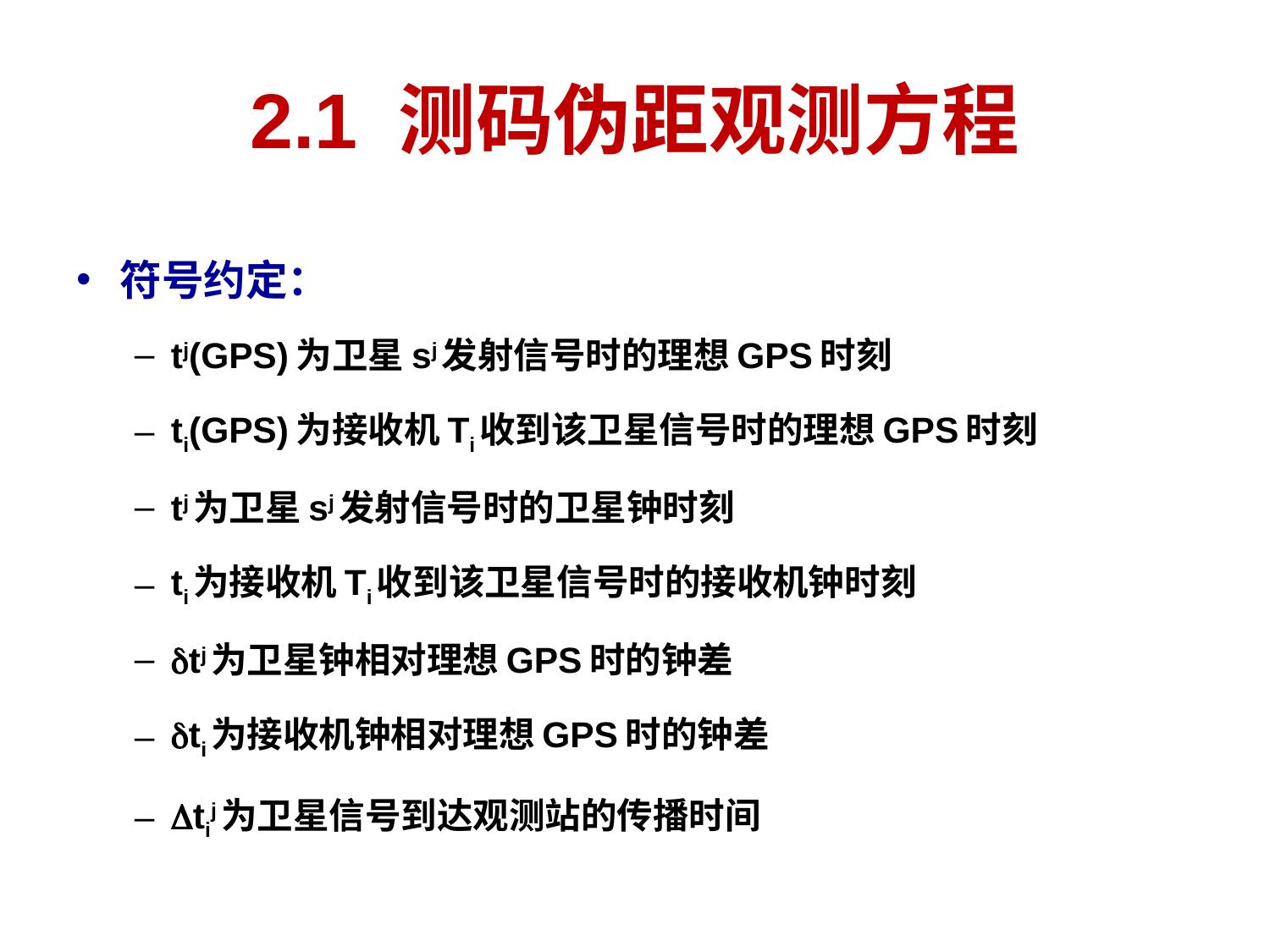

# 2.1 测码伪距观测方程
符号约定：
tj(GPS)为卫星sj发射信号时的理想GPS时刻
ti(GPS)为接收机Ti收到该卫星信号时的理想GPS时刻
tj为卫星sj发射信号时的卫星钟时刻
ti为接收机Ti收到该卫星信号时的接收机钟时刻
δtj为卫星钟相对理想GPS时的钟差
δti为接收机钟相对理想GPS时的钟差
Δtij为卫星信号到达观测站的传播时间